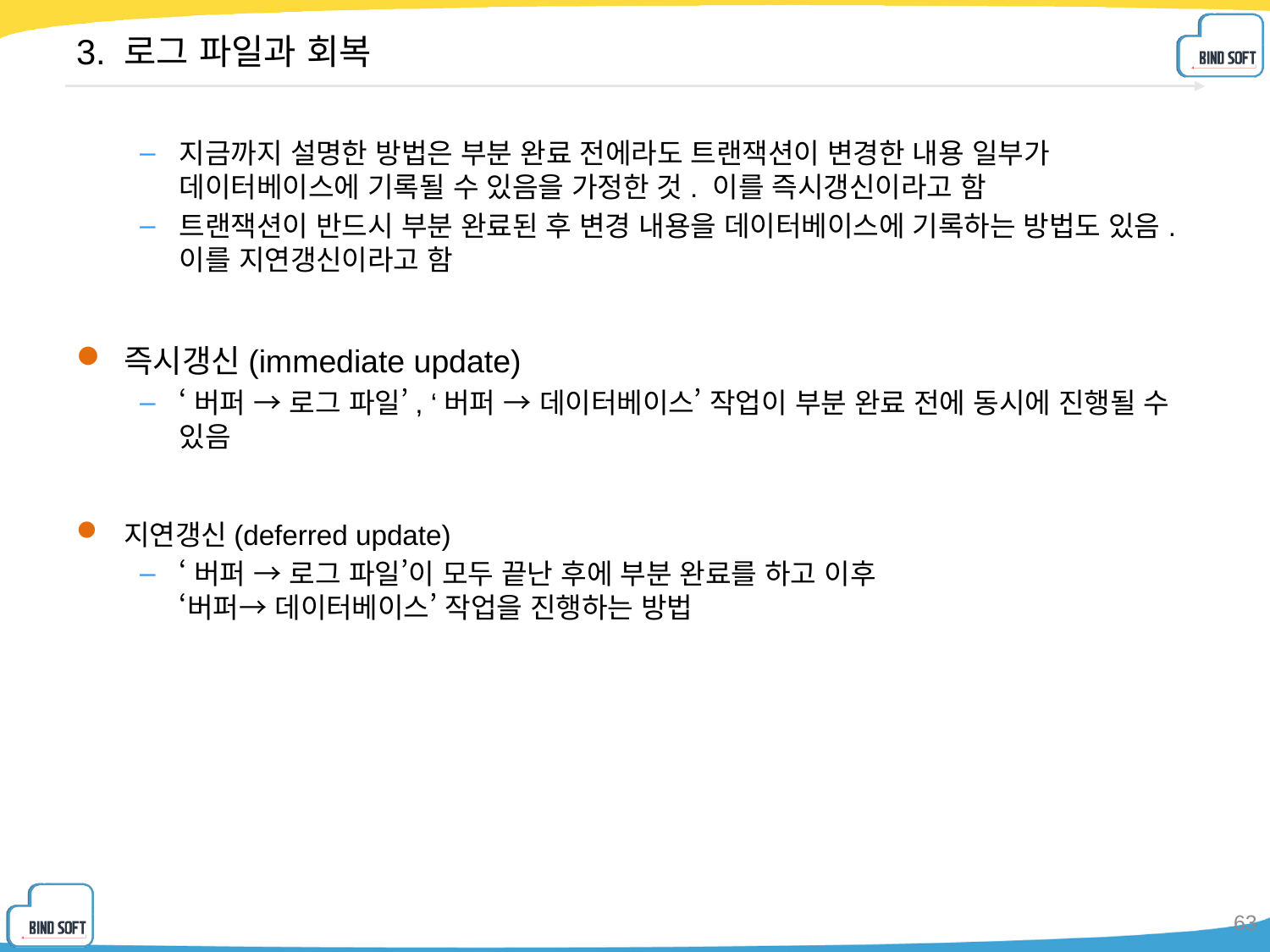

# 3. 로그 파일과 회복
지금까지 설명한 방법은 부분 완료 전에라도 트랜잭션이 변경한 내용 일부가 데이터베이스에 기록될 수 있음을 가정한 것. 이를 즉시갱신이라고 함
트랜잭션이 반드시 부분 완료된 후 변경 내용을 데이터베이스에 기록하는 방법도 있음. 이를 지연갱신이라고 함

즉시갱신(immediate update)
‘버퍼 → 로그 파일’, ‘버퍼 → 데이터베이스’ 작업이 부분 완료 전에 동시에 진행될 수 있음

지연갱신(deferred update)
‘버퍼 → 로그 파일’이 모두 끝난 후에 부분 완료를 하고 이후
‘버퍼→ 데이터베이스’ 작업을 진행하는 방법
63